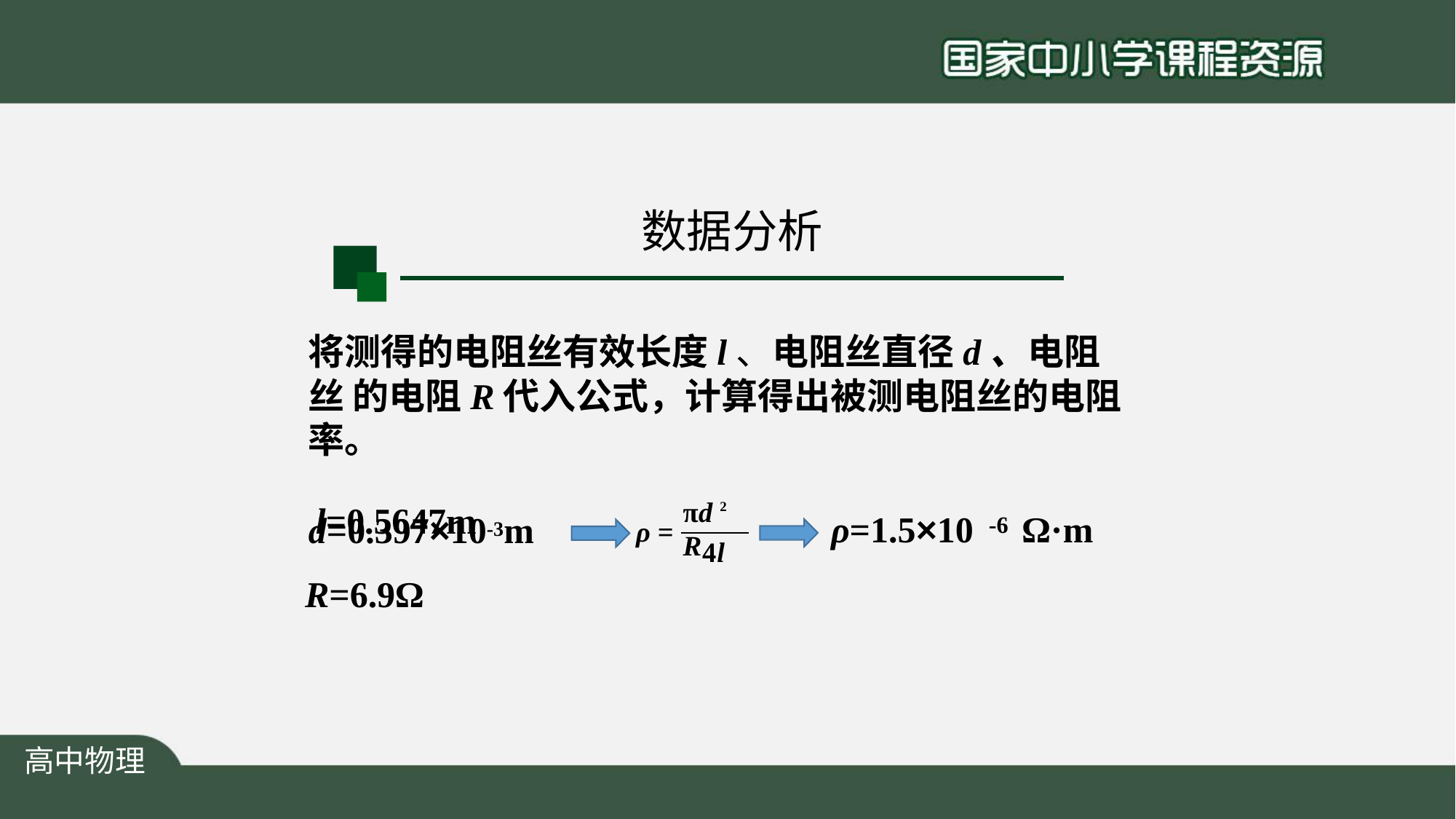

# 数据分析

将测得的电阻丝有效长度l、电阻丝直径d、电阻丝 的电阻R代入公式，计算得出被测电阻丝的电阻率。
l=0.5647m
d=0.397×10-3m  R=6.9Ω
πd 2 R
ρ=1.5×10	Ω·m
-6
ρ =

4l

高中物理